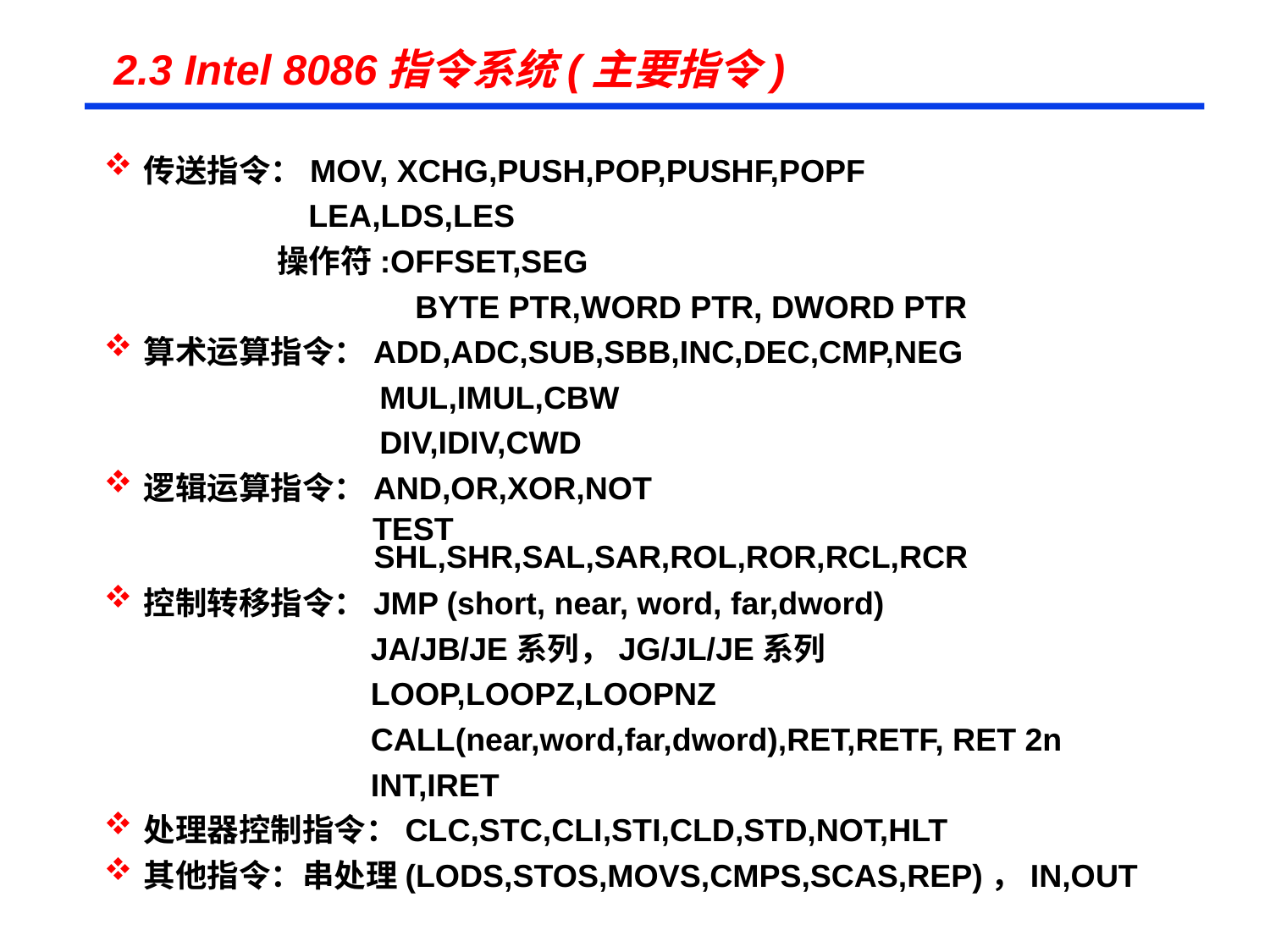

# 2.3 Intel 8086指令系统(主要指令)
传送指令：MOV, XCHG,PUSH,POP,PUSHF,POPF
                       LEA,LDS,LES
                       操作符:OFFSET,SEG
                                   BYTE PTR,WORD PTR, DWORD PTR
算术运算指令：ADD,ADC,SUB,SBB,INC,DEC,CMP,NEG
                               MUL,IMUL,CBW
                               DIV,IDIV,CWD
逻辑运算指令：AND,OR,XOR,NOT
                             TEST
                    SHL,SHR,SAL,SAR,ROL,ROR,RCL,RCR
控制转移指令：JMP (short, near, word, far,dword)
                              JA/JB/JE系列，JG/JL/JE系列
                              LOOP,LOOPZ,LOOPNZ
                              CALL(near,word,far,dword),RET,RETF, RET 2n
                              INT,IRET
处理器控制指令：CLC,STC,CLI,STI,CLD,STD,NOT,HLT
其他指令：串处理(LODS,STOS,MOVS,CMPS,SCAS,REP)，IN,OUT